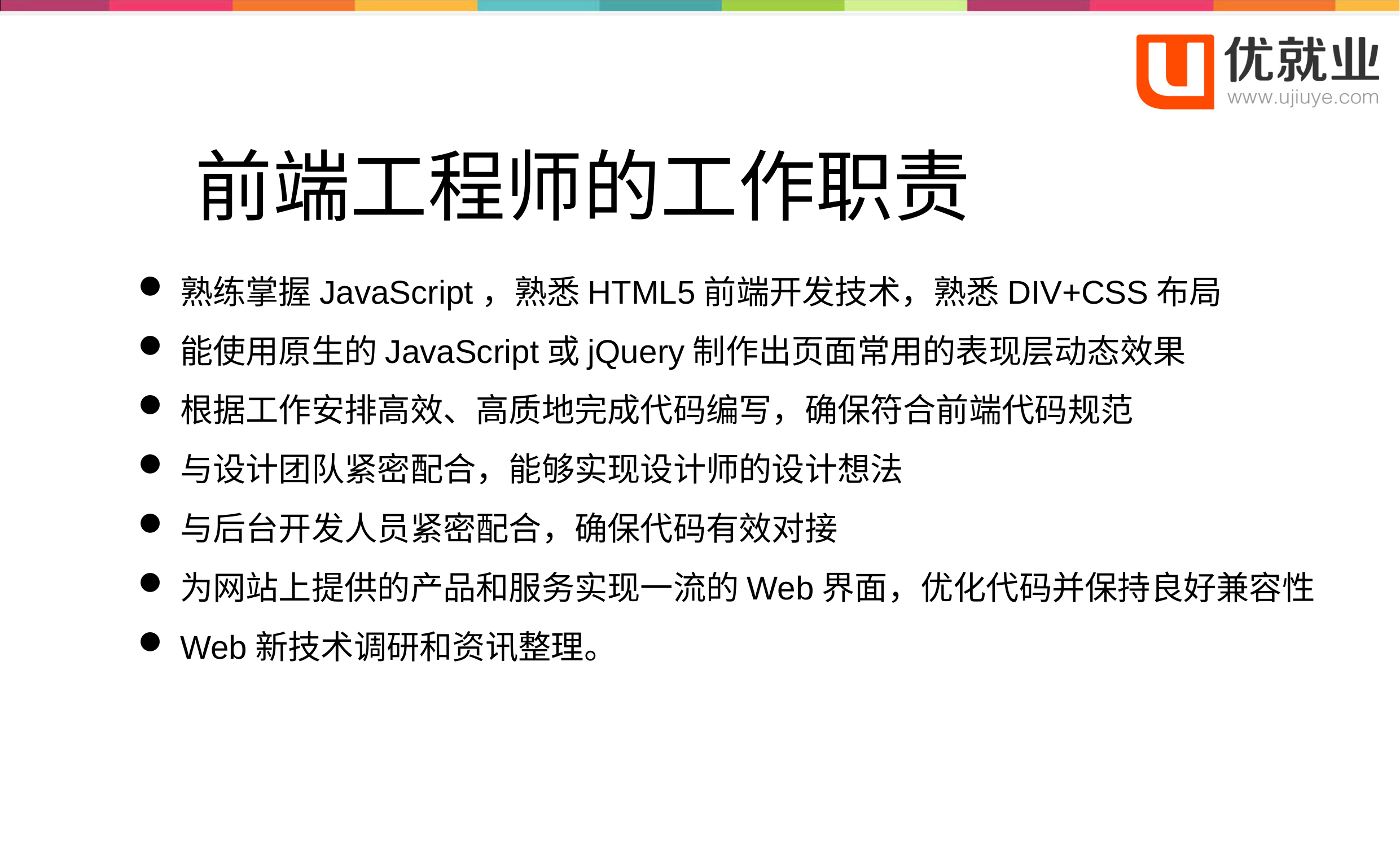

# 前端工程师的工作职责
熟练掌握JavaScript，熟悉HTML5前端开发技术，熟悉DIV+CSS布局
能使用原生的JavaScript或jQuery制作出页面常用的表现层动态效果
根据工作安排高效、高质地完成代码编写，确保符合前端代码规范
与设计团队紧密配合，能够实现设计师的设计想法
与后台开发人员紧密配合，确保代码有效对接
为网站上提供的产品和服务实现一流的Web界面，优化代码并保持良好兼容性
Web新技术调研和资讯整理。